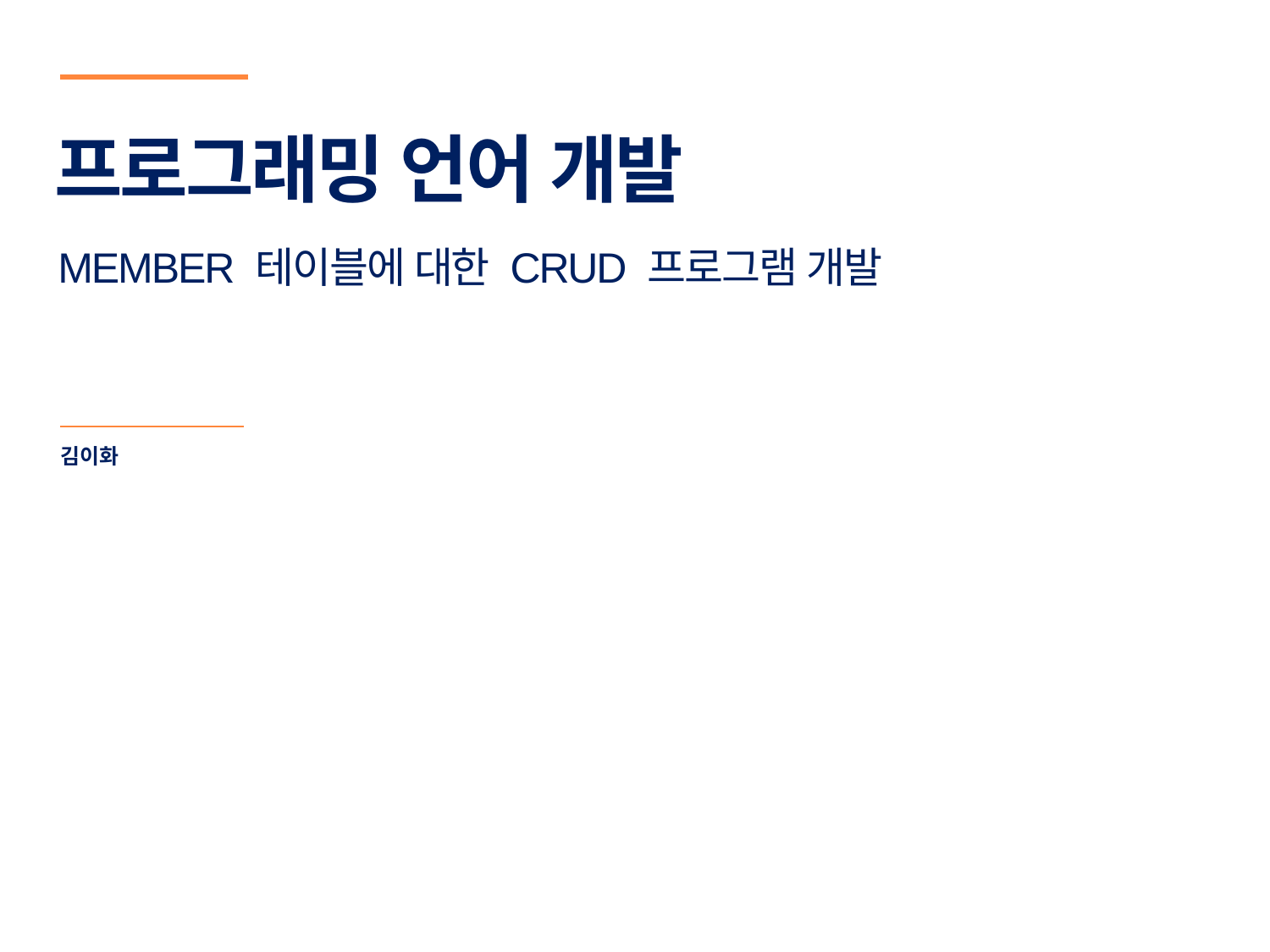

프로그래밍 언어 개발
MEMBER 테이블에 대한 CRUD 프로그램 개발
김이화